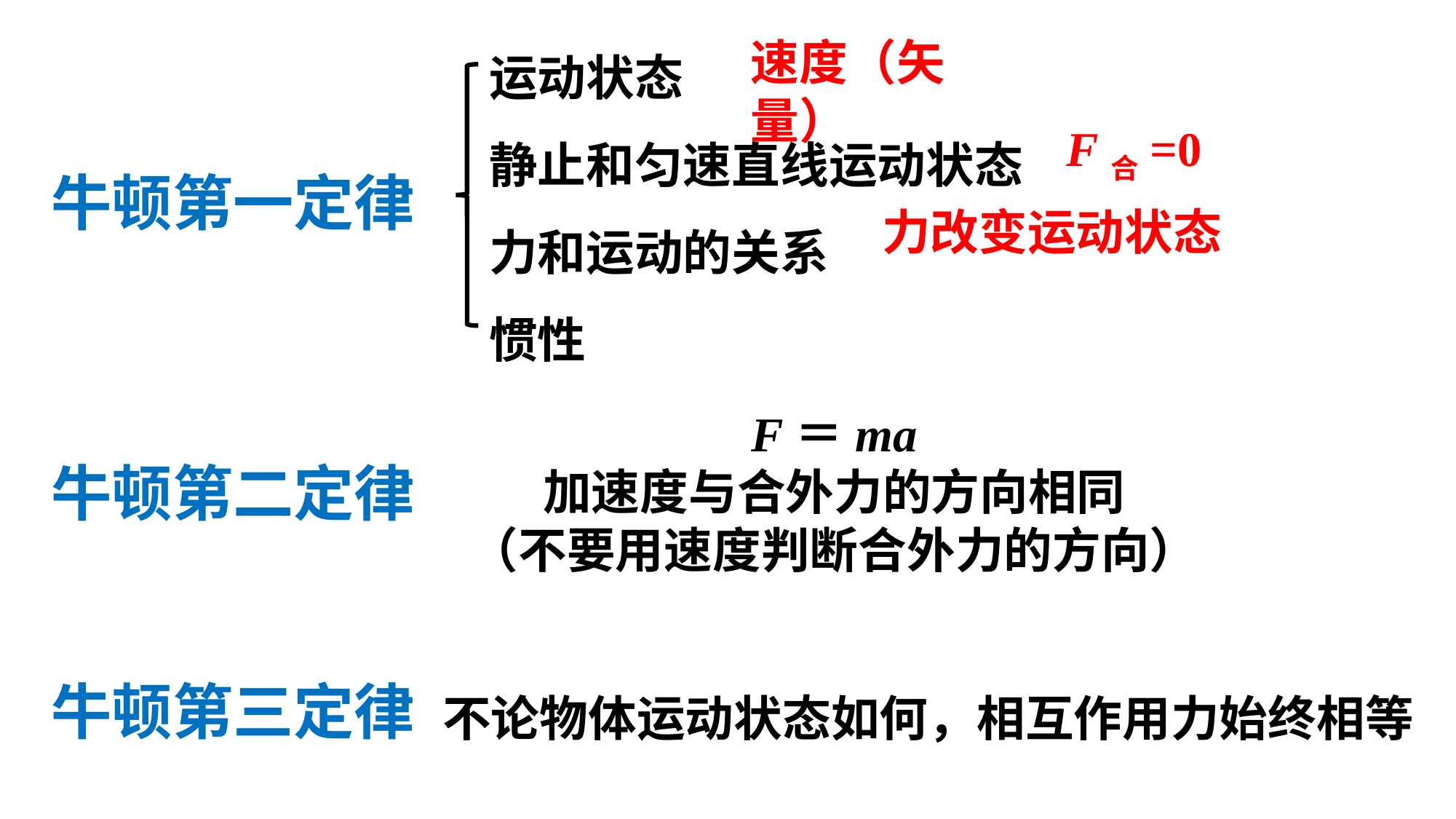

运动状态
静止和匀速直线运动状态
力和运动的关系
惯性
速度（矢量）

F合=0
牛顿第一定律

牛顿第二定律

牛顿第三定律
力改变运动状态
F＝ma
加速度与合外力的方向相同
（不要用速度判断合外力的方向）
不论物体运动状态如何，相互作用力始终相等